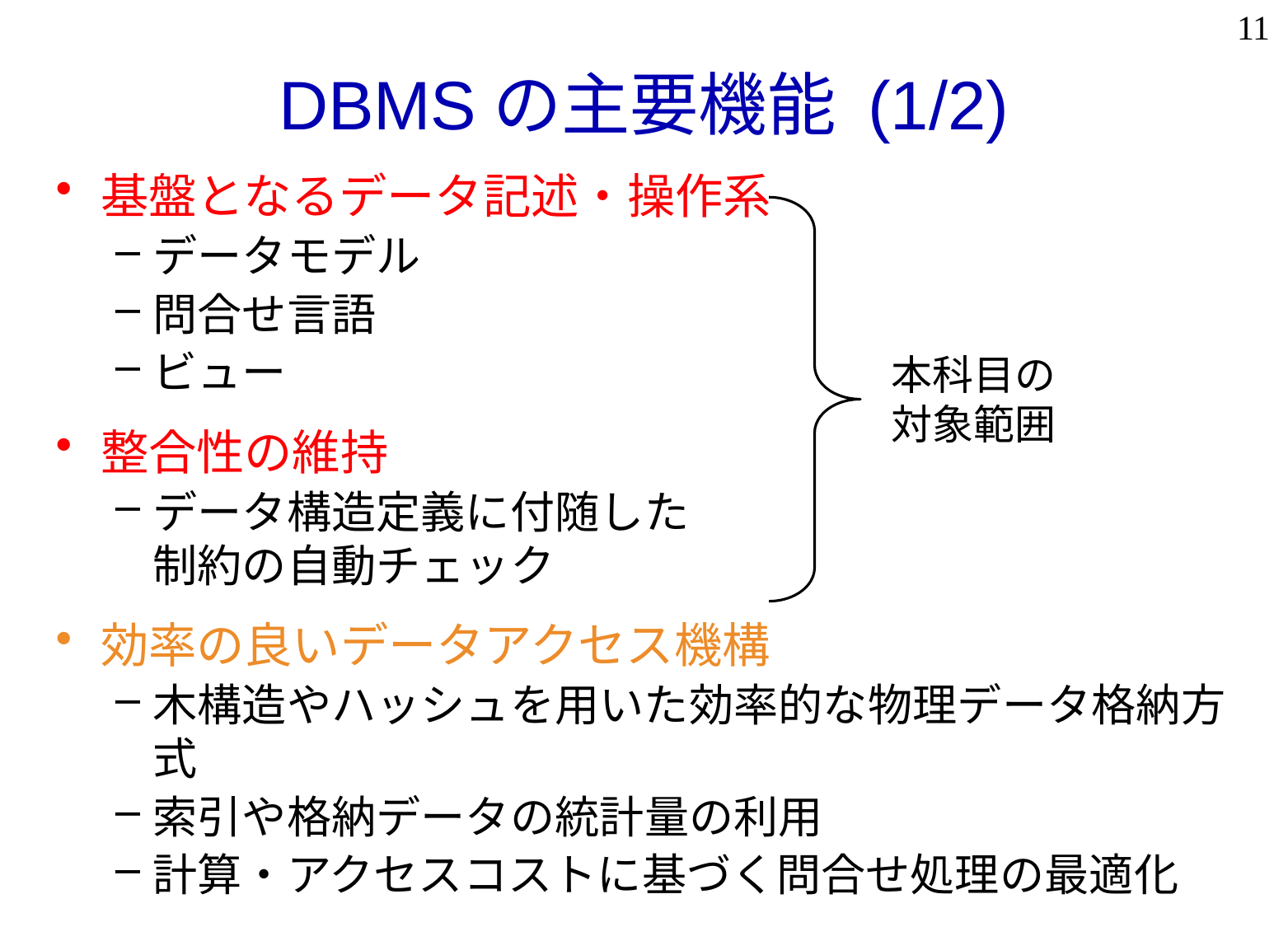

11
# DBMSの主要機能 (1/2)
基盤となるデータ記述・操作系
データモデル
問合せ言語
ビュー
整合性の維持
データ構造定義に付随した
制約の自動チェック
効率の良いデータアクセス機構
木構造やハッシュを用いた効率的な物理データ格納方式
索引や格納データの統計量の利用
計算・アクセスコストに基づく問合せ処理の最適化

本科目の
対象範囲